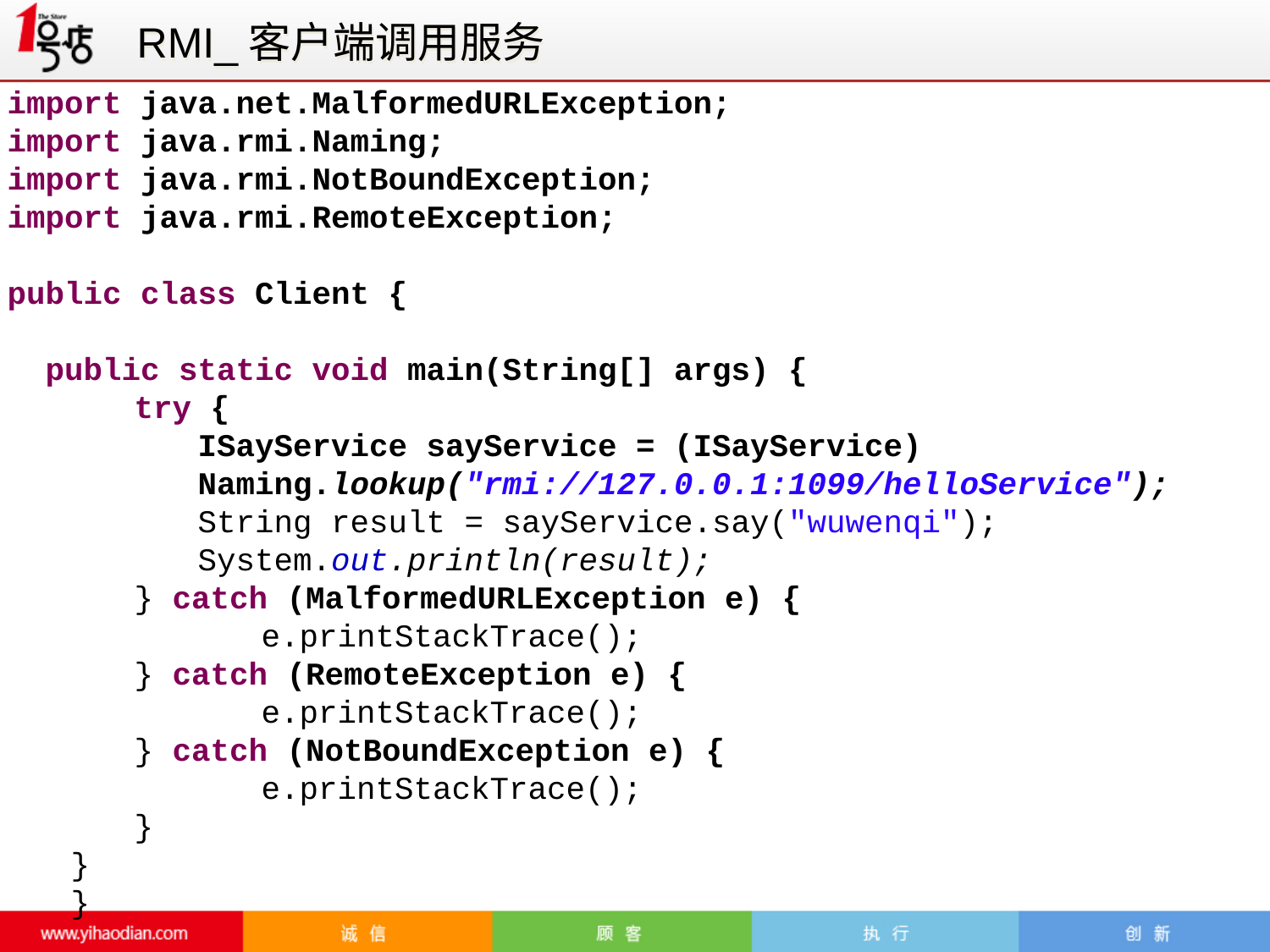

RMI_客户端调用服务
import java.net.MalformedURLException;
import java.rmi.Naming;
import java.rmi.NotBoundException;
import java.rmi.RemoteException;

public class Client {

  public static void main(String[] args) {
try {
ISayService sayService = (ISayService) Naming.lookup("rmi://127.0.0.1:1099/helloService");
String result = sayService.say("wuwenqi");
System.out.println(result);
} catch (MalformedURLException e) {
	e.printStackTrace();
} catch (RemoteException e) {
	e.printStackTrace();
} catch (NotBoundException e) {
	e.printStackTrace();
}
}
}